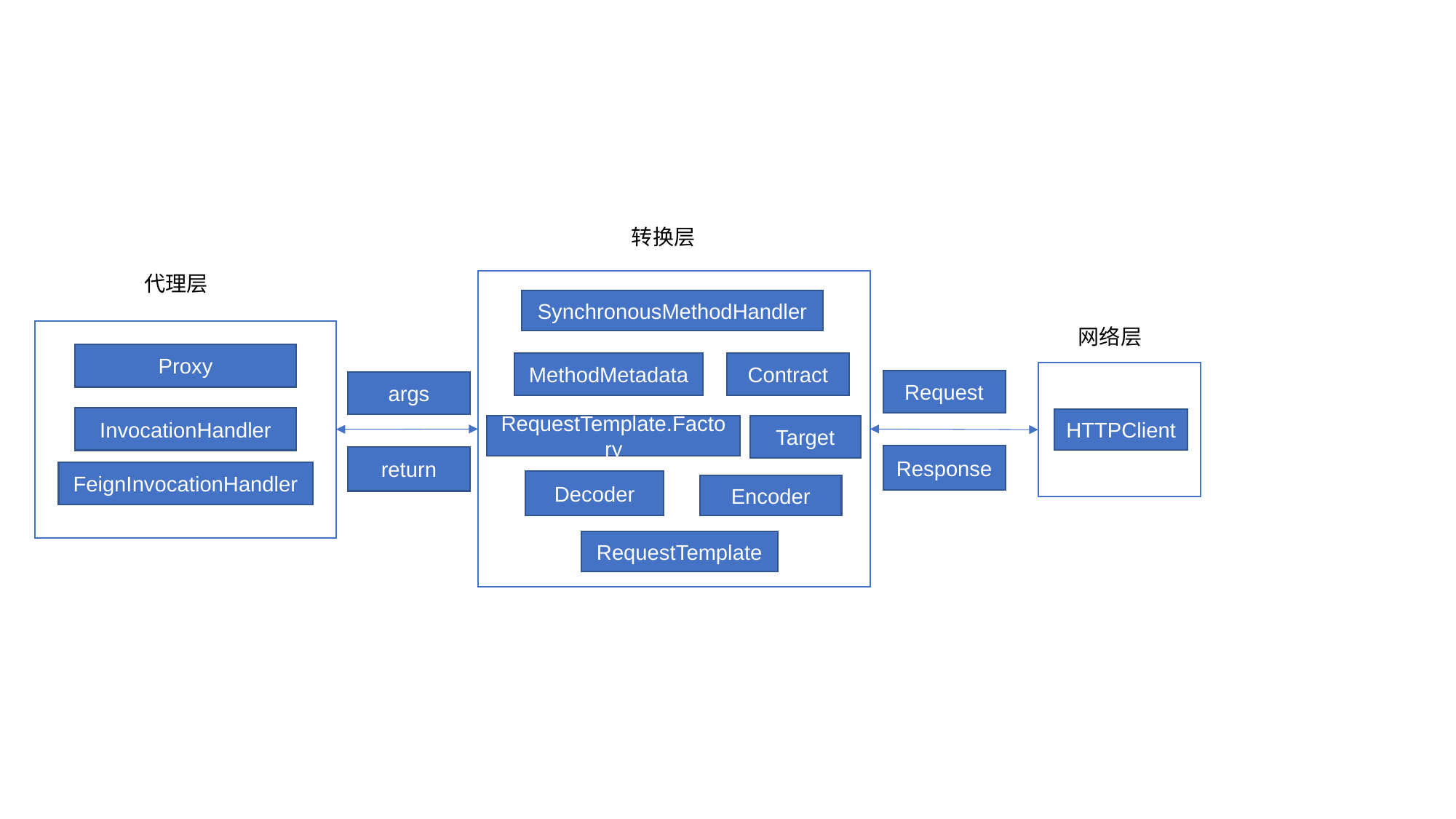

转换层
代理层

SynchronousMethodHandler
MethodMetadata
Contract
RequestTemplate.Factory
Target
Decoder
Encoder
RequestTemplate
网络层

Proxy
InvocationHandler
FeignInvocationHandler

HTTPClient
Request
args
Response
return